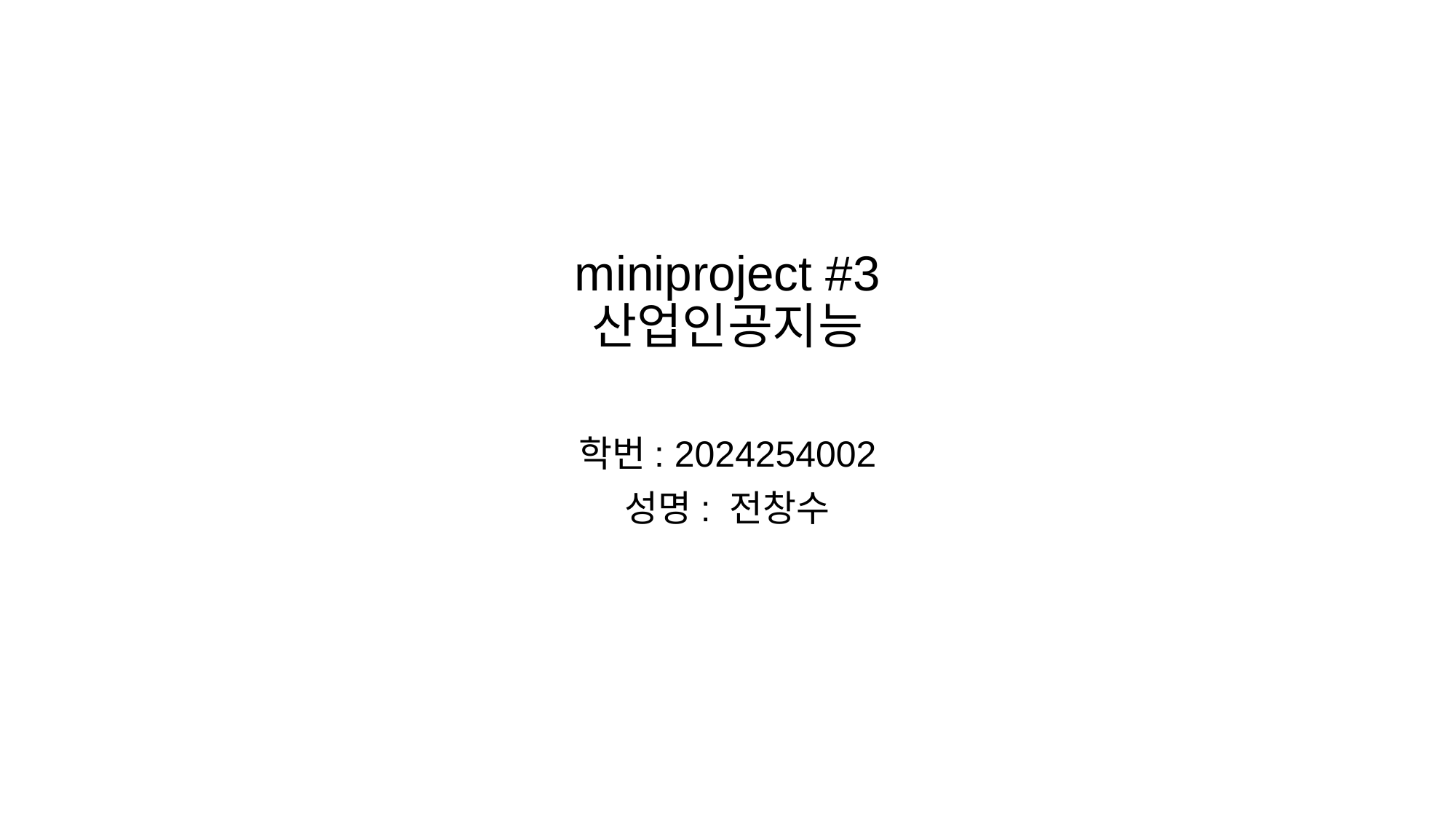

# miniproject #3 산업인공지능
학번: 2024254002
성명: 전창수